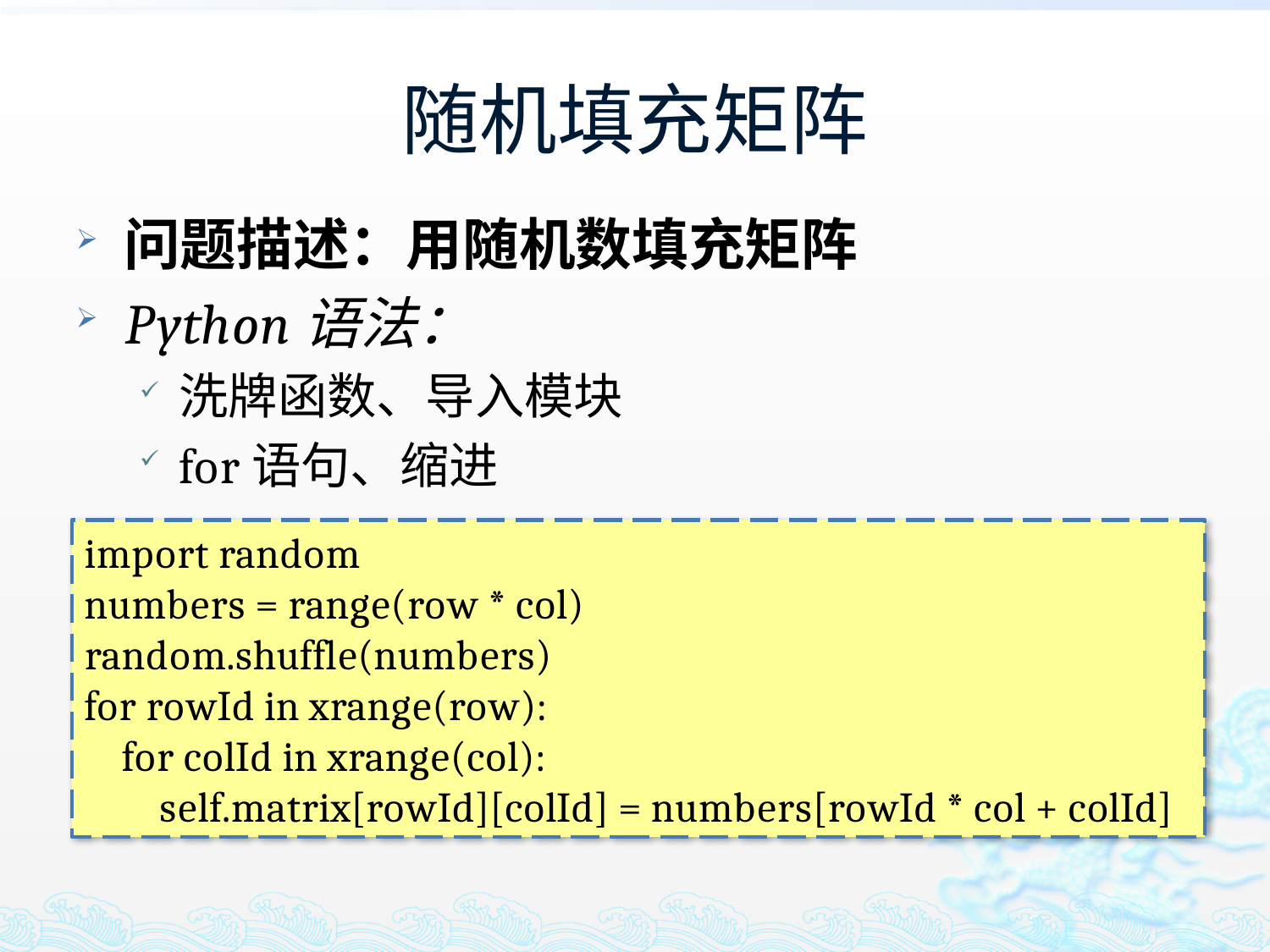

# 随机填充矩阵
问题描述：用随机数填充矩阵
Python语法：
洗牌函数、导入模块
for语句、缩进

import random
numbers = range(row * col)
random.shuffle(numbers)
for rowId in xrange(row):
    for colId in xrange(col):
        self.matrix[rowId][colId] = numbers[rowId * col + colId]